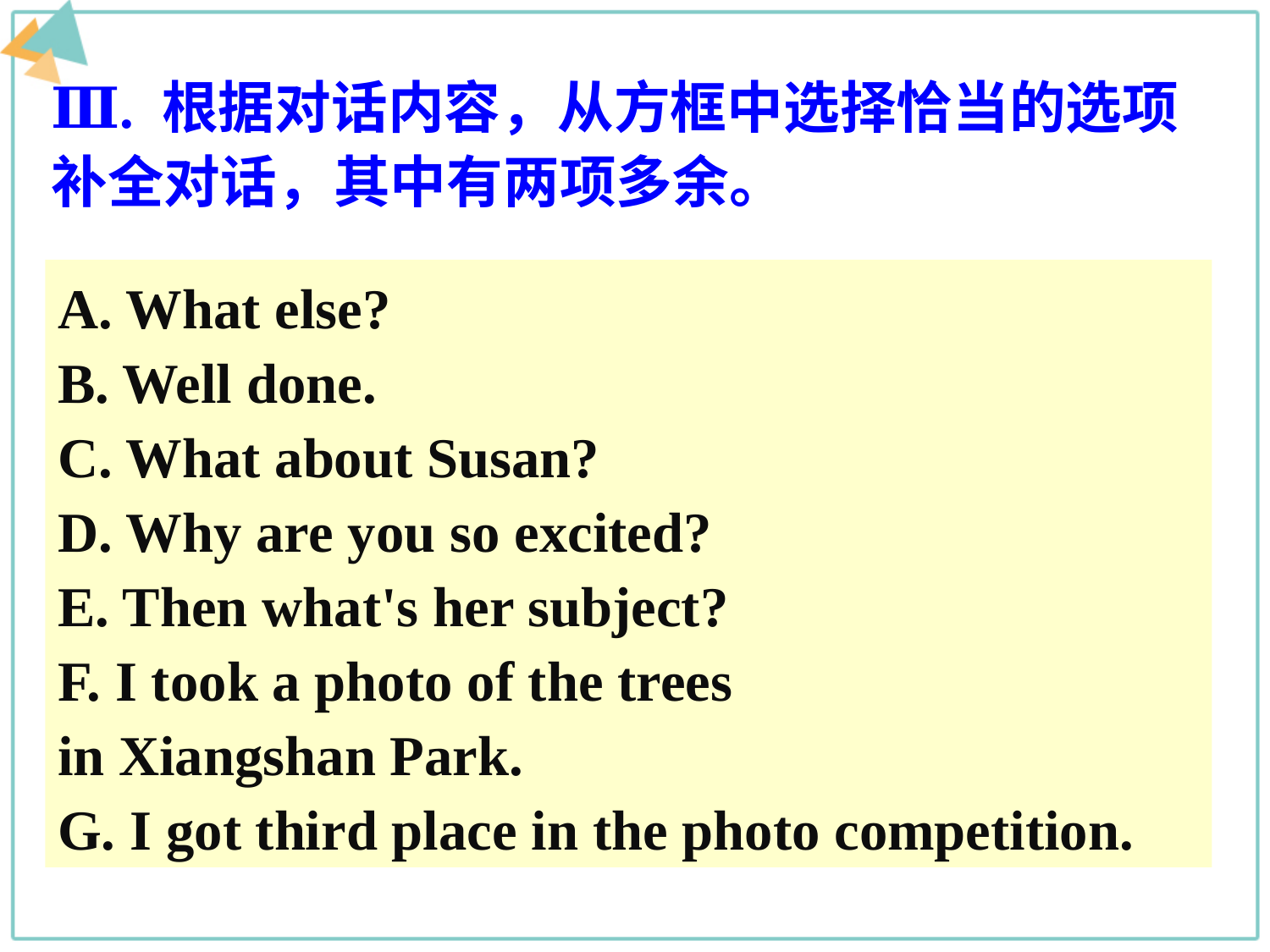

Ⅲ. 根据对话内容，从方框中选择恰当的选项补全对话，其中有两项多余。
A. What else?
B. Well done.
C. What about Susan?
D. Why are you so excited?
E. Then what's her subject?
F. I took a photo of the trees in Xiangshan Park.
G. I got third place in the photo competition.